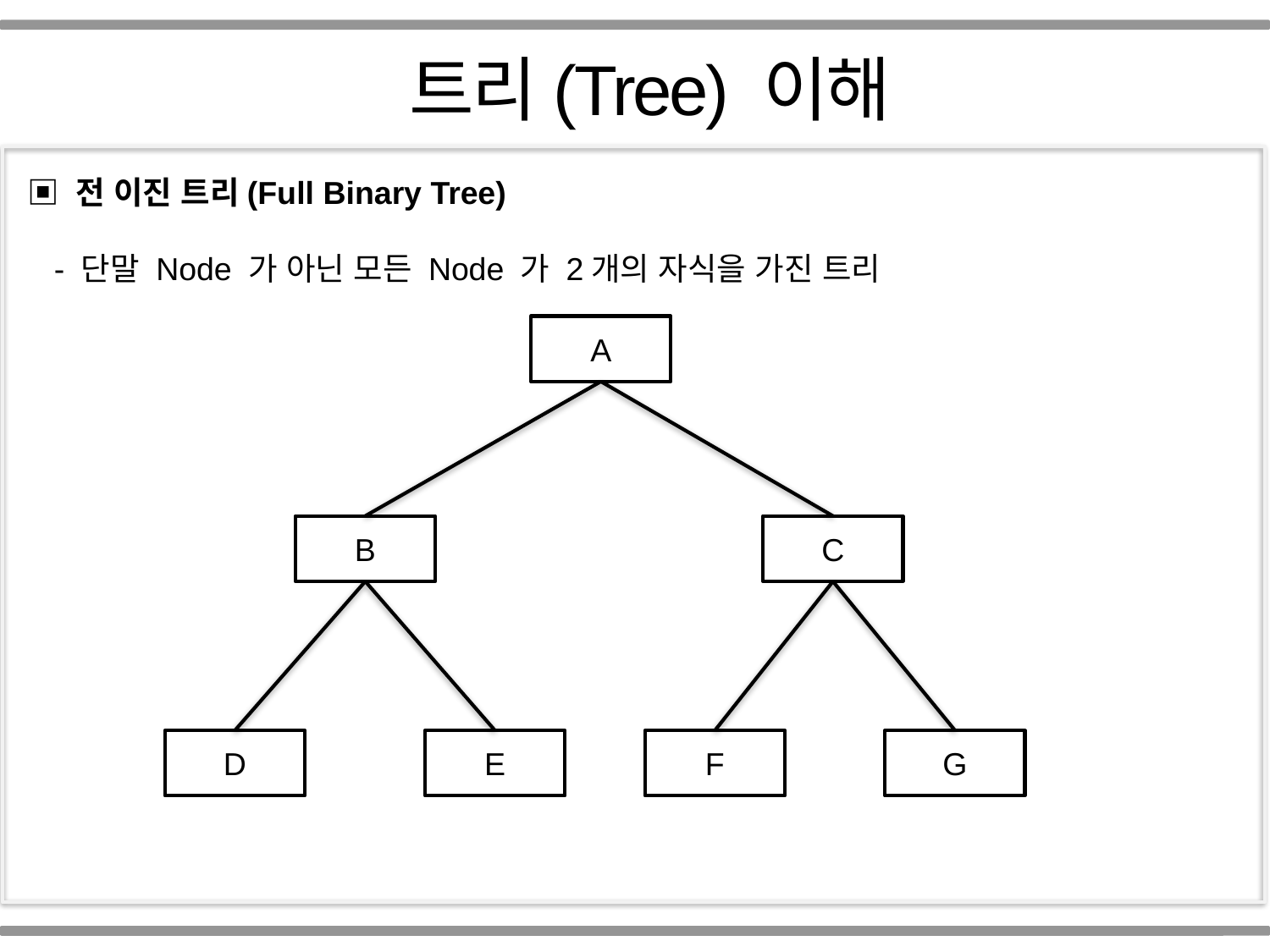

Part 01

 트리(Tree) 이해

▣ 전 이진 트리(Full Binary Tree)

   - 단말 Node 가 아닌 모든 Node 가 2개의 자식을 가진 트리
A
B
C
D
E
F
G